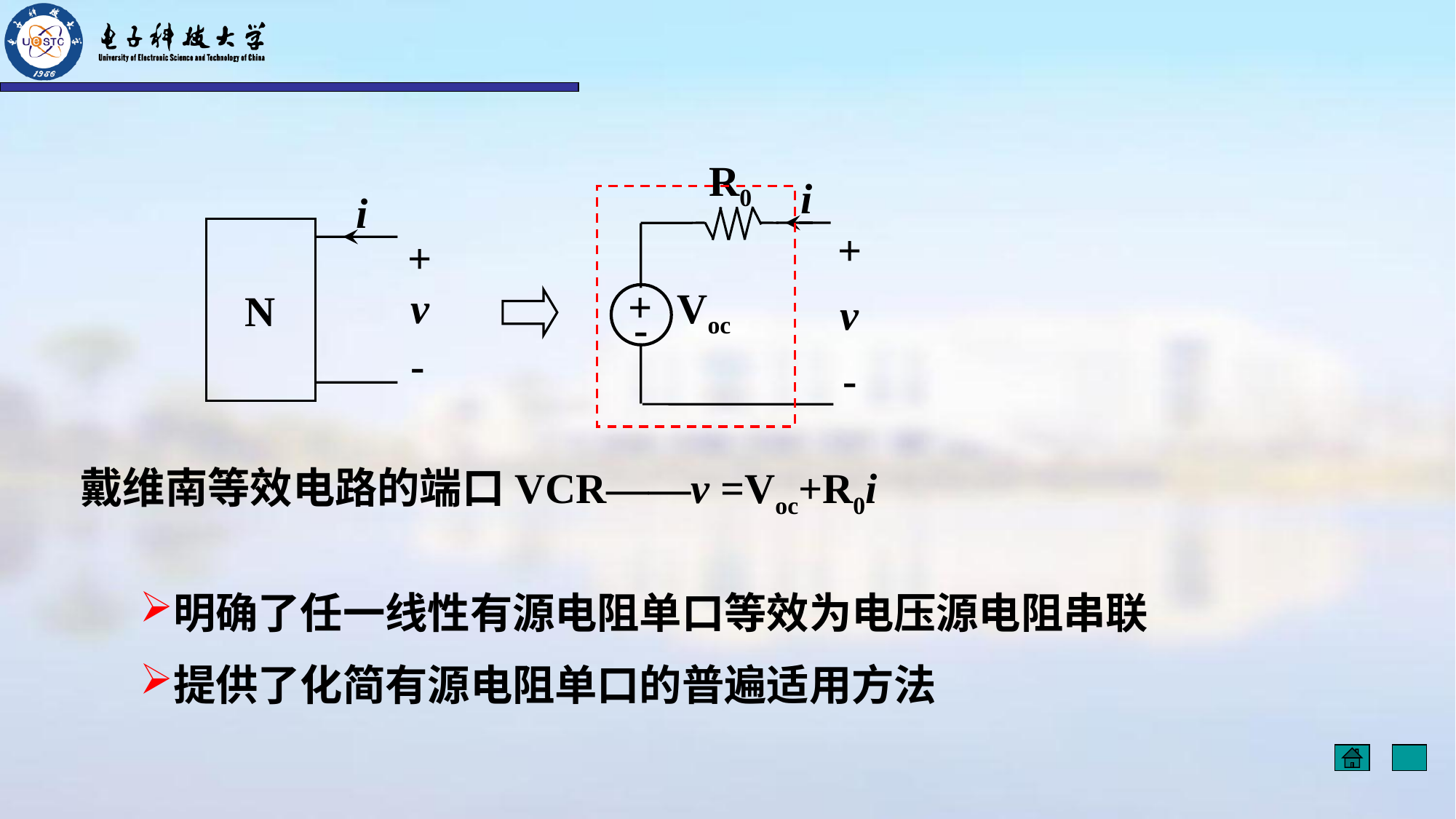

R0
i
+

Voc
v
-

+

-

i

+

N
v
-

戴维南等效电路的端口VCR——v =Voc+R0i
明确了任一线性有源电阻单口等效为电压源电阻串联
提供了化简有源电阻单口的普遍适用方法